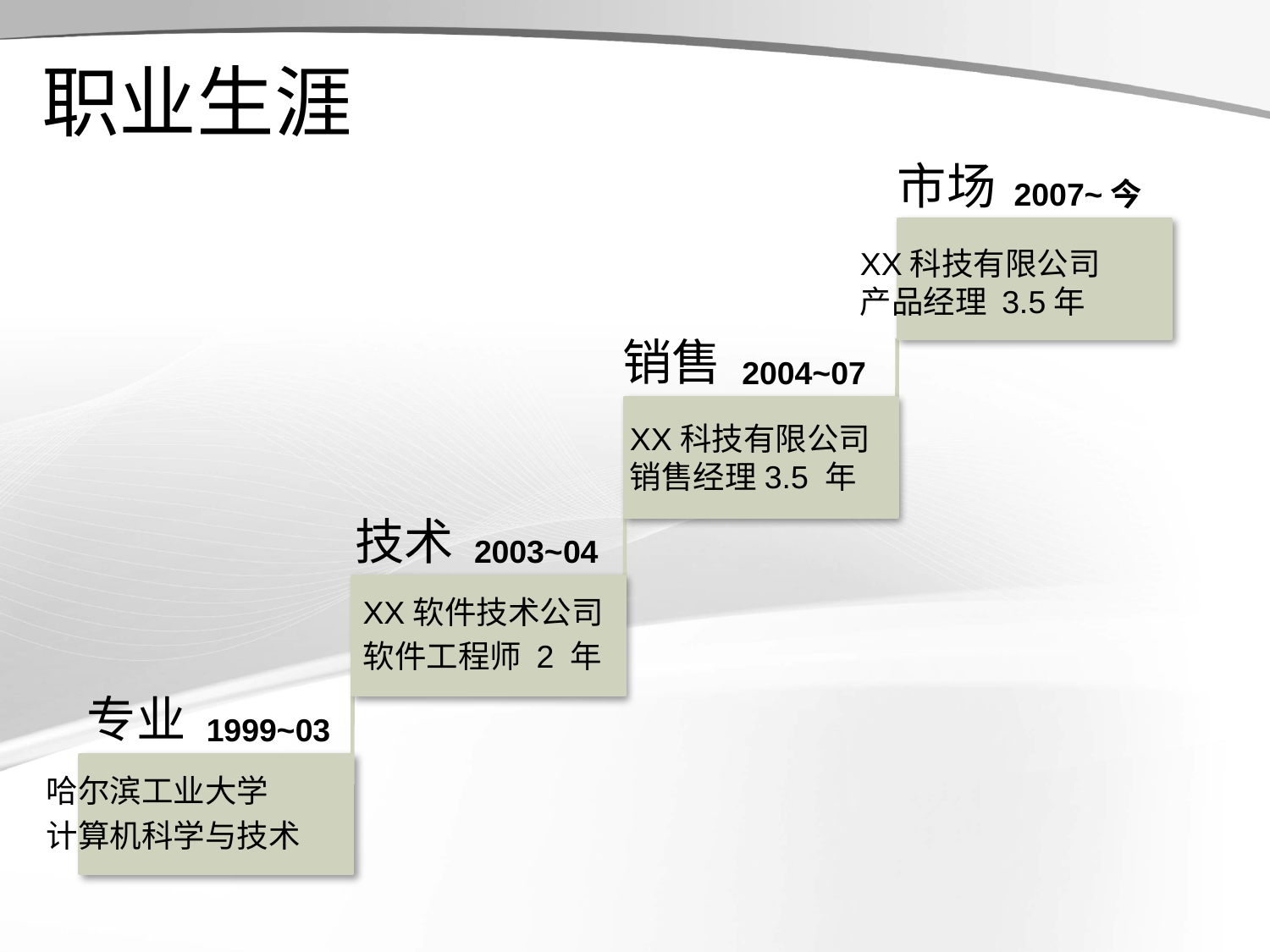

# 职业生涯
市场
2007~今

XX科技有限公司
产品经理 3.5年
销售
2004~07

XX科技有限公司
销售经理3.5 年
技术
2003~04

XX软件技术公司
软件工程师 2 年
专业
1999~03

哈尔滨工业大学
计算机科学与技术